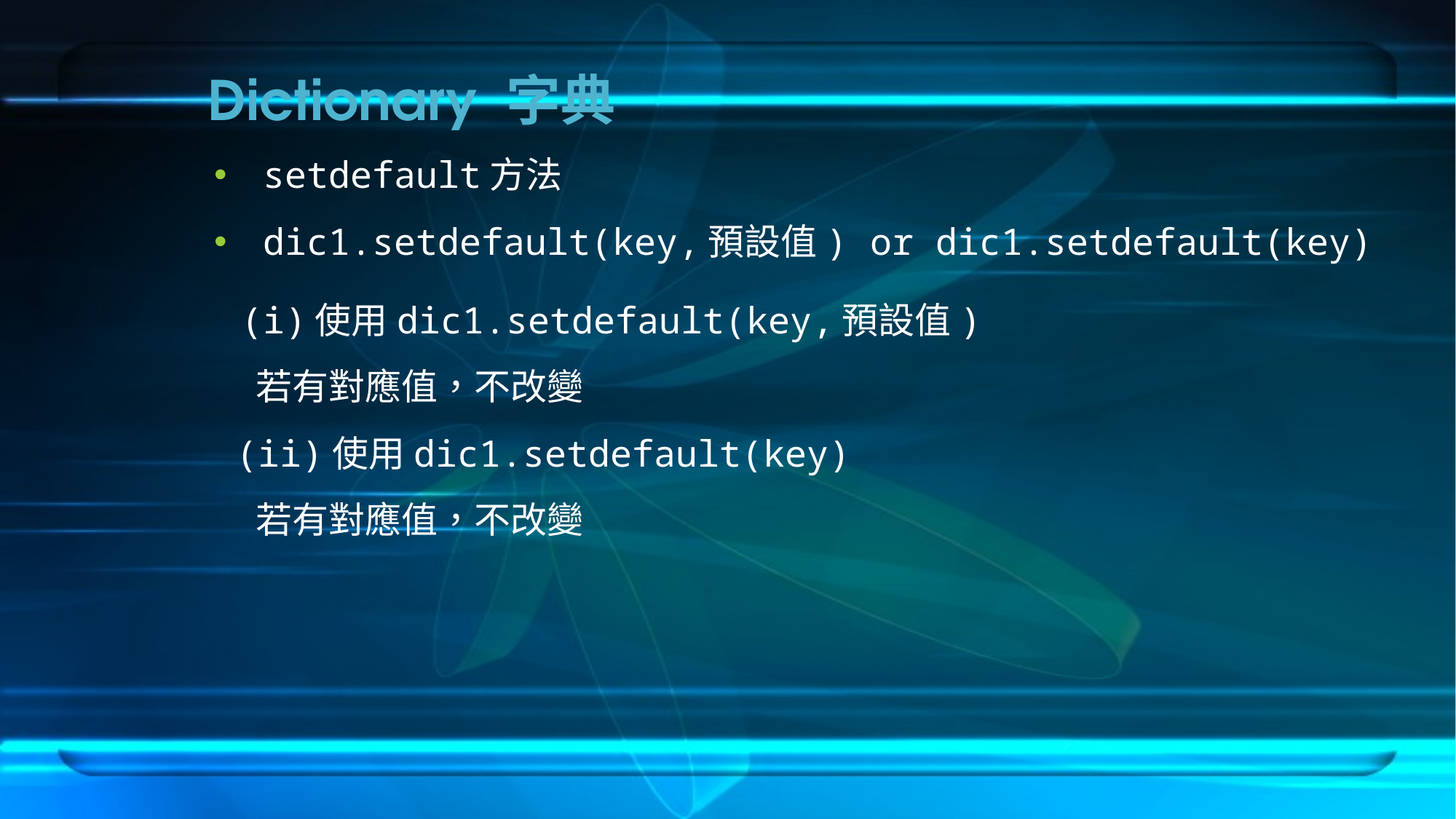

# Dictionary 字典
 setdefault方法
 dic1.setdefault(key,預設值) or dic1.setdefault(key)
(i)使用dic1.setdefault(key,預設值)
    若有對應值，不改變
 (ii)使用dic1.setdefault(key)
    若有對應值，不改變